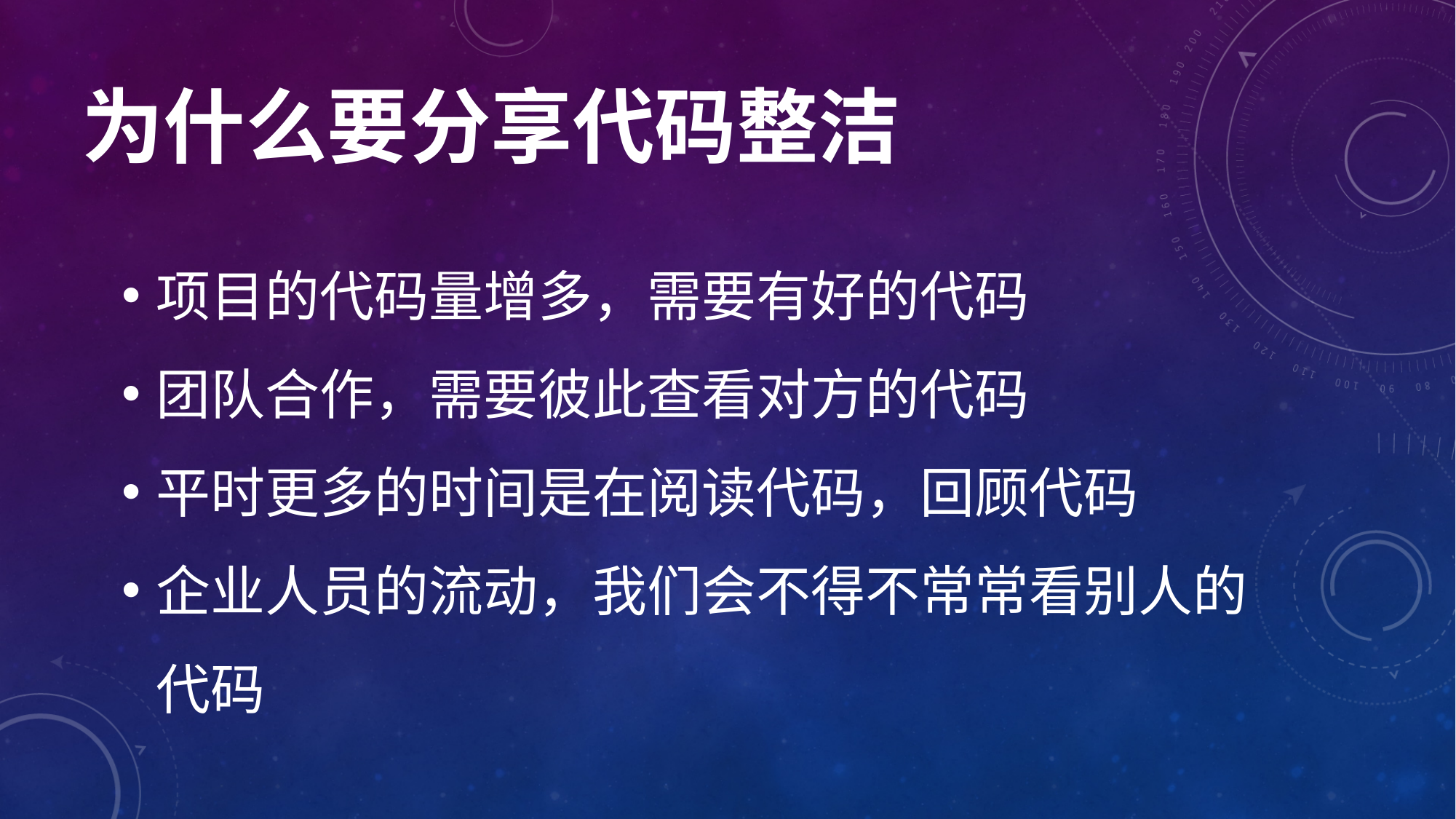

# 为什么要分享代码整洁
项目的代码量增多，需要有好的代码
团队合作，需要彼此查看对方的代码
平时更多的时间是在阅读代码，回顾代码
企业人员的流动，我们会不得不常常看别人的代码